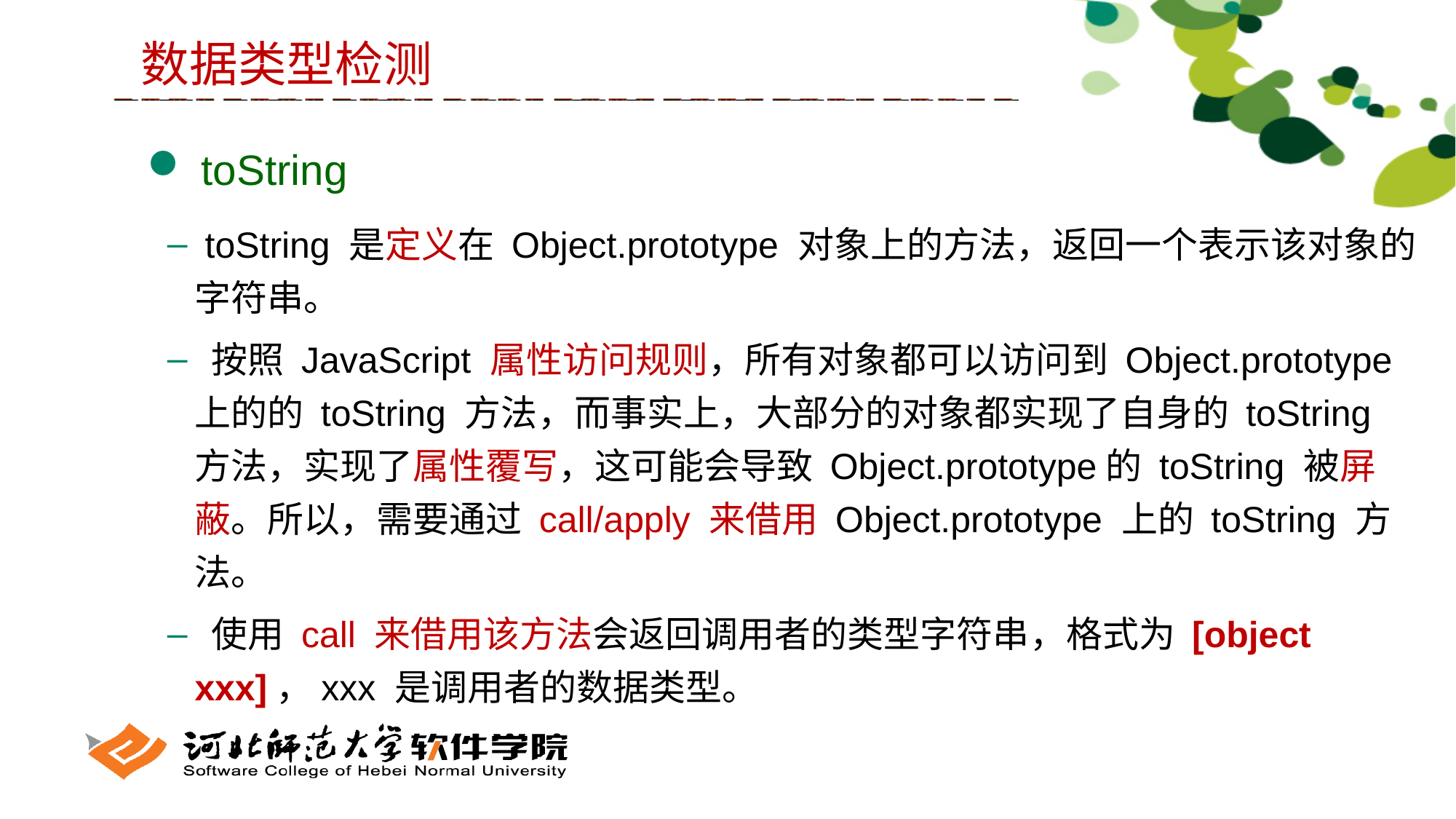

数据类型检测
 toString
 toString 是定义在 Object.prototype 对象上的方法，返回一个表示该对象的字符串。
 按照 JavaScript 属性访问规则，所有对象都可以访问到 Object.prototype 上的的 toString 方法，而事实上，大部分的对象都实现了自身的 toString 方法，实现了属性覆写，这可能会导致 Object.prototype的 toString 被屏蔽。所以，需要通过 call/apply 来借用 Object.prototype 上的 toString 方法。
 使用 call 来借用该方法会返回调用者的类型字符串，格式为 [object xxx]，xxx 是调用者的数据类型。